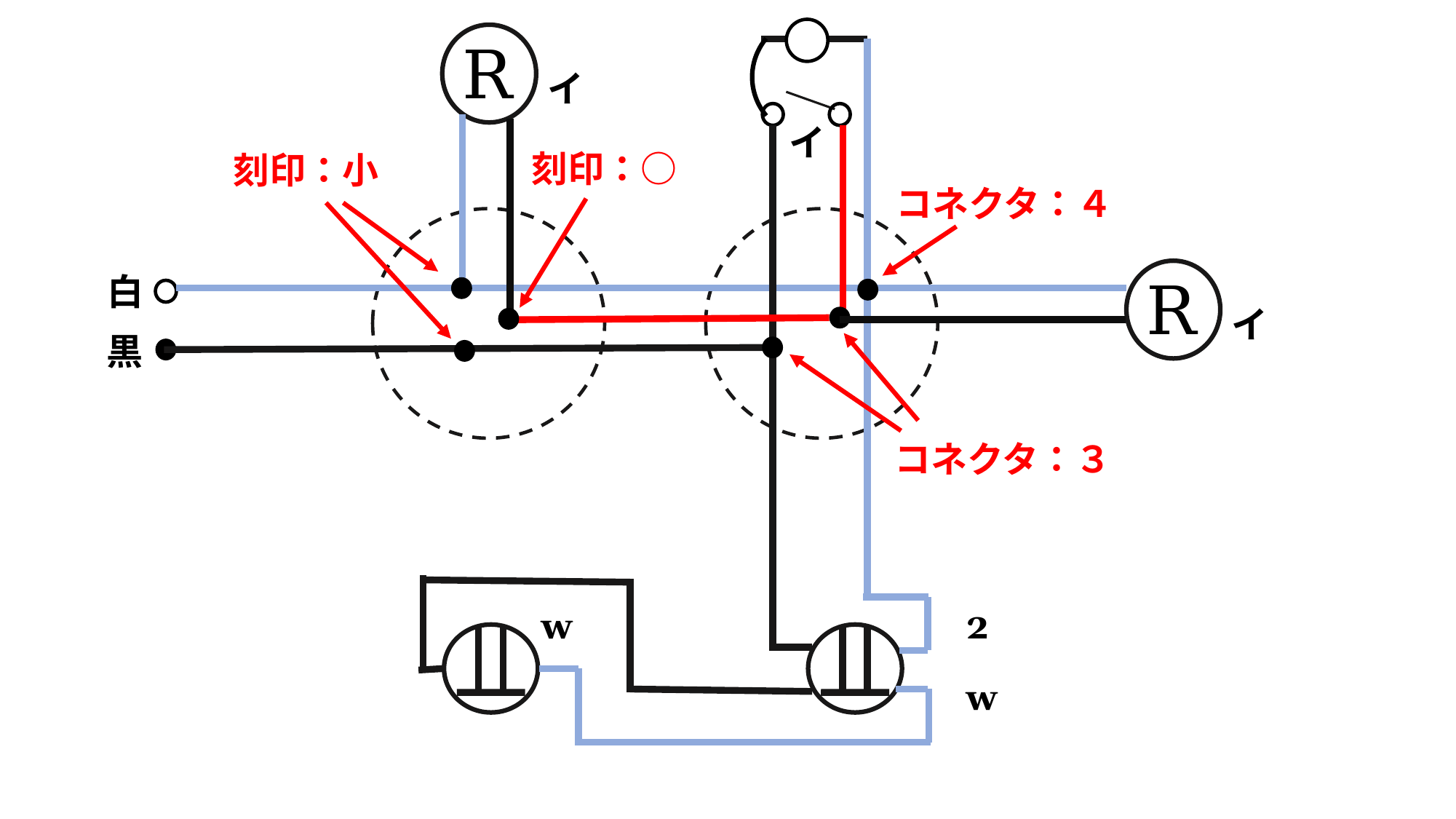

R
イ

イ
刻印：○
刻印：小
コネクタ：４

R
白

イ

黒

コネクタ：３
2
w

w